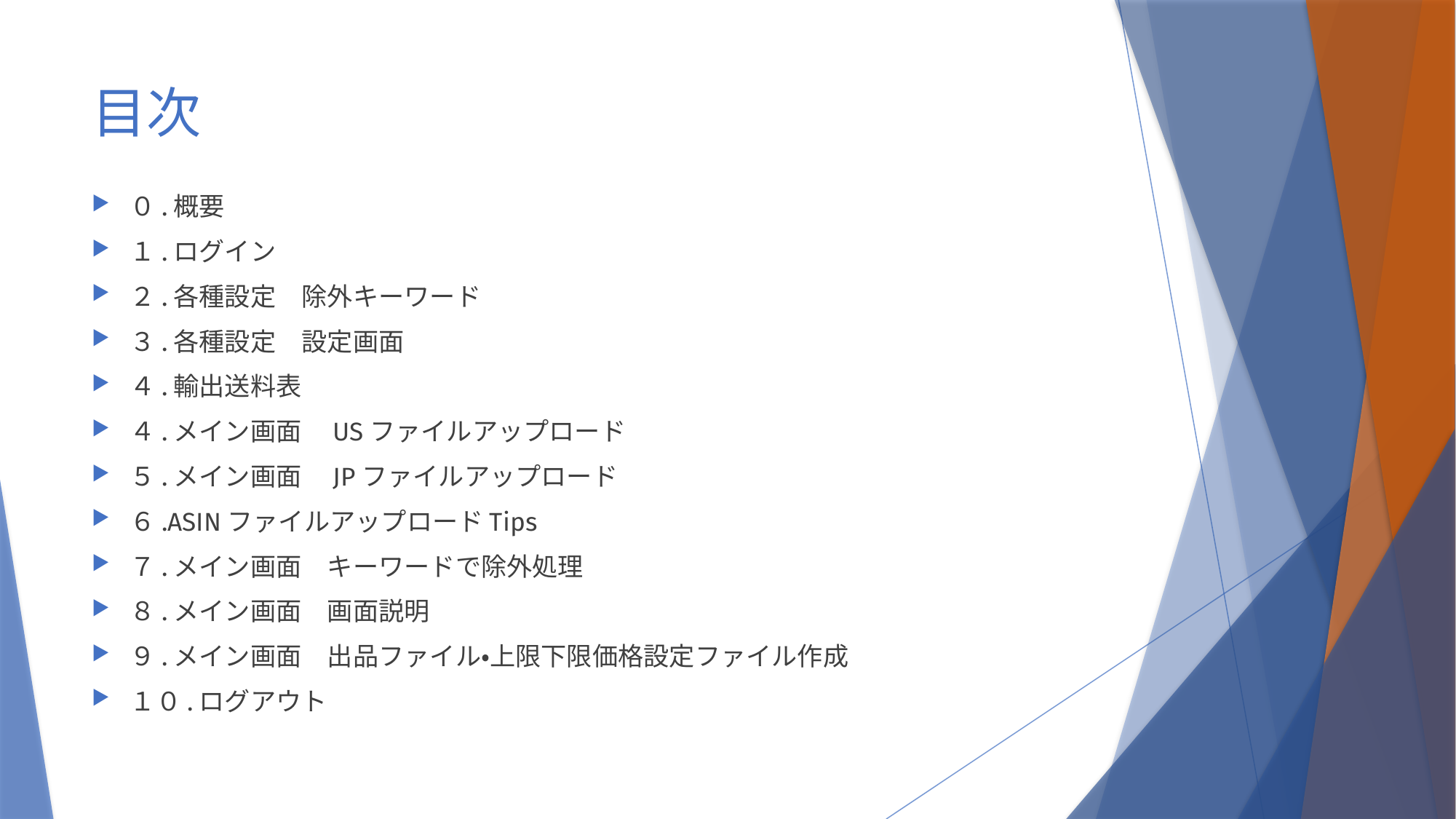

# 目次
０.概要
１.ログイン
２.各種設定　除外キーワード
３.各種設定　設定画面
４.輸出送料表
４.メイン画面　USファイルアップロード
５.メイン画面　JPファイルアップロード
６.ASINファイルアップロードTips
７.メイン画面　キーワードで除外処理
８.メイン画面　画面説明
９.メイン画面　出品ファイル・上限下限価格設定ファイル作成
１０.ログアウト